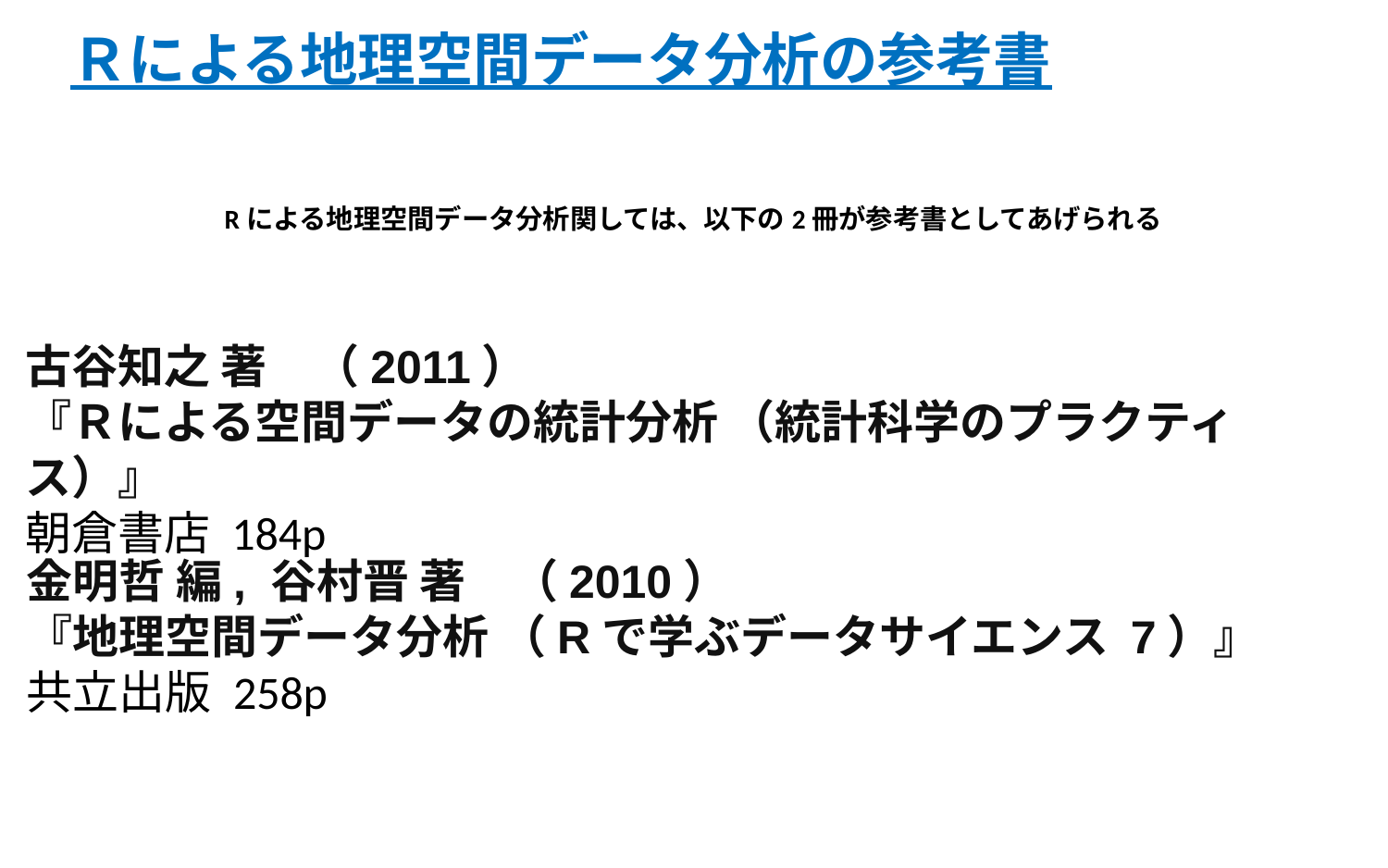

# Ｒによる地理空間データ分析の参考書
Rによる地理空間データ分析関しては、以下の2冊が参考書としてあげられる
古谷知之 著　（2011）
『Ｒによる空間データの統計分析 （統計科学のプラクティス）』
朝倉書店 184p
金明哲 編, 谷村晋 著　（2010）
『地理空間データ分析 （Rで学ぶデータサイエンス 7）』
共立出版 258p